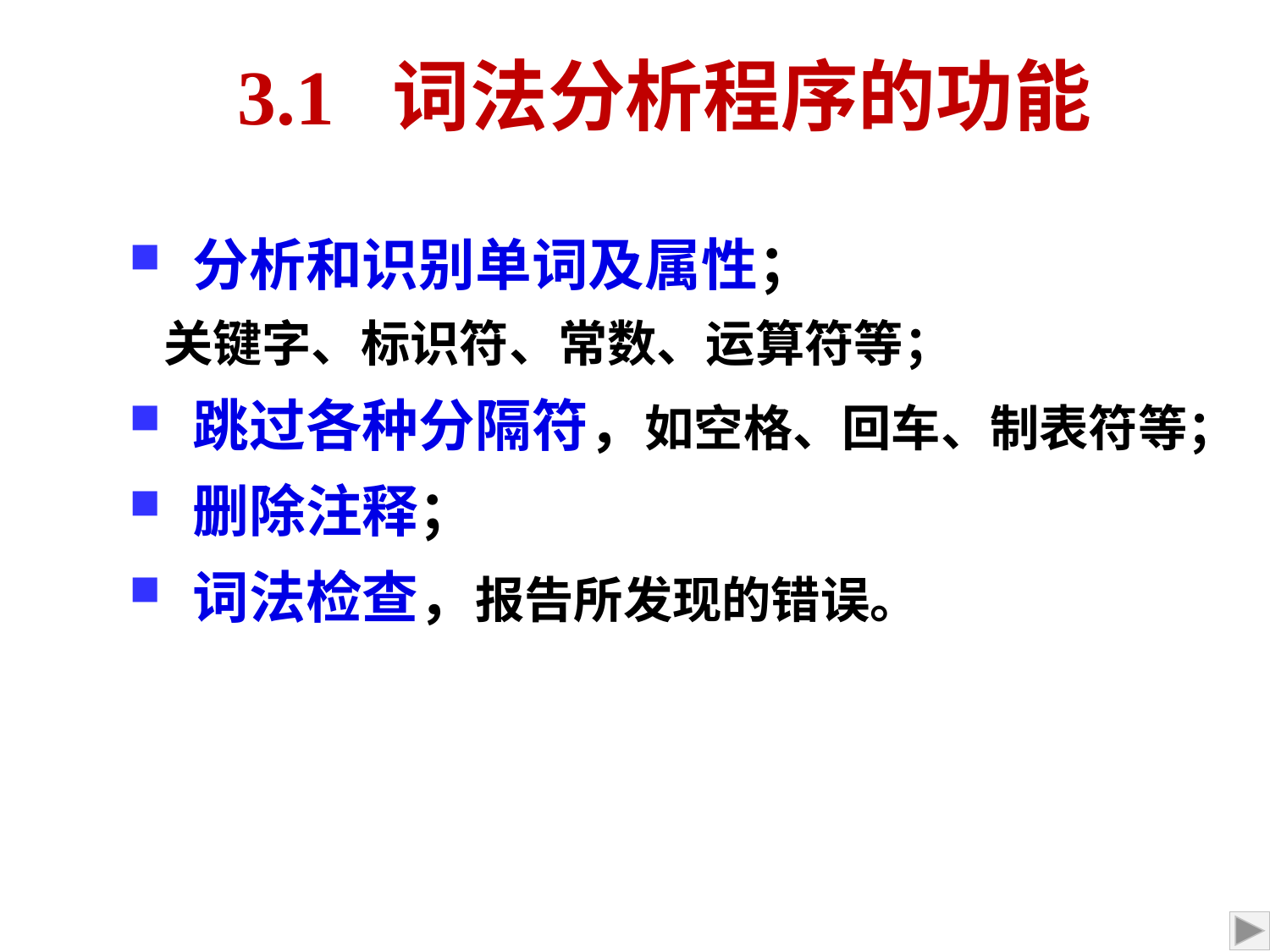

# 3.1  词法分析程序的功能
分析和识别单词及属性；
  关键字、标识符、常数、运算符等；
跳过各种分隔符，如空格、回车、制表符等；
删除注释；
词法检查，报告所发现的错误。
2020/9/23
3